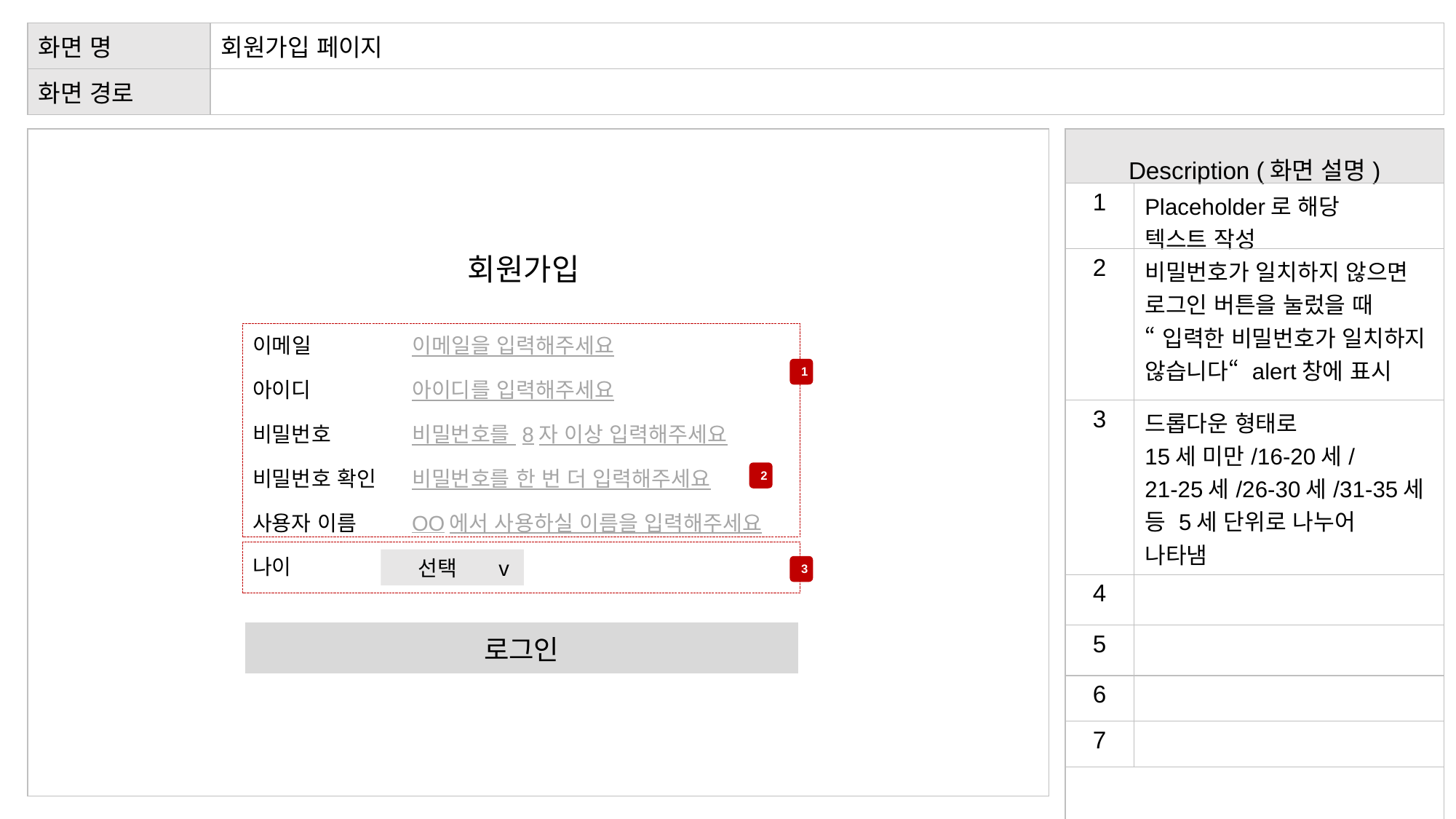

| 화면 명 | 회원가입 페이지 |
| --- | --- |
| 화면 경로 |  |
| Description (화면 설명) |  |
| --- | --- |
| 1 | Placeholder로 해당 텍스트 작성 |
| 2 | 비밀번호가 일치하지 않으면 로그인 버튼을 눌렀을 때 “입력한 비밀번호가 일치하지 않습니다“ alert창에 표시 |
| 3 | 드롭다운 형태로 15세 미만/16-20세/ 21-25세/26-30세/31-35세 등 5세 단위로 나누어 나타냄 |
| 4 |  |
| 5 |  |
| 6 |  |
| 7 |  |
|  |  |
|  |
| --- |
회원가입
| 이메일 | 이메일을 입력해주세요 |
| --- | --- |
| 아이디 | 아이디를 입력해주세요 |
| 비밀번호 | 비밀번호를 8자 이상 입력해주세요 |
| 비밀번호 확인 | 비밀번호를 한 번 더 입력해주세요 |
| 사용자 이름 | OO에서 사용하실 이름을 입력해주세요 |
| 나이 |  |

1
2

   선택      v
3
| 로그인 |
| --- |